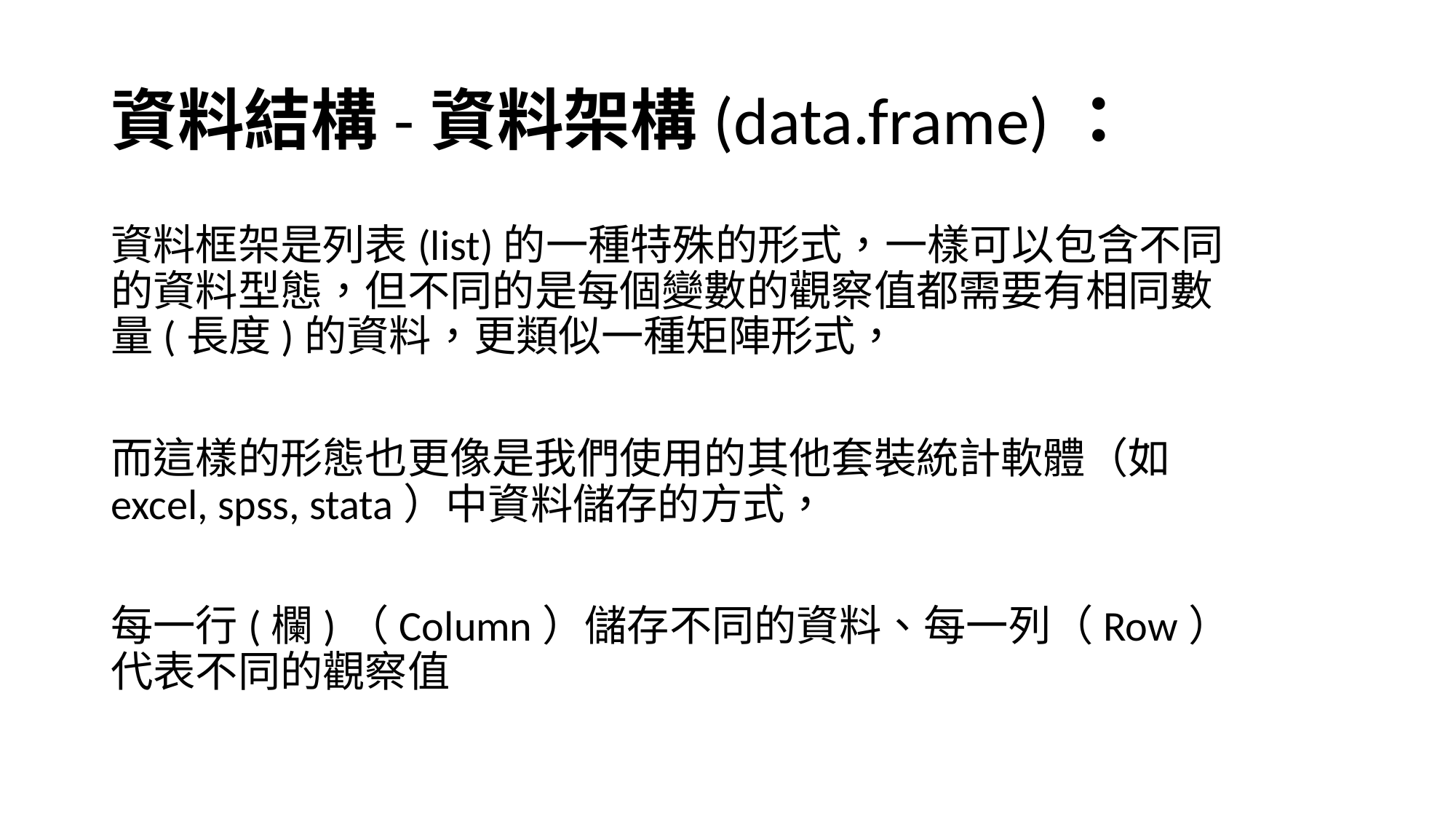

# 資料結構-資料架構(data.frame)：
資料框架是列表(list)的一種特殊的形式，一樣可以包含不同的資料型態，但不同的是每個變數的觀察值都需要有相同數量(長度)的資料，更類似一種矩陣形式，

而這樣的形態也更像是我們使用的其他套裝統計軟體（如excel, spss, stata）中資料儲存的方式，

每一行(欄)（Column）儲存不同的資料、每一列（Row）代表不同的觀察值